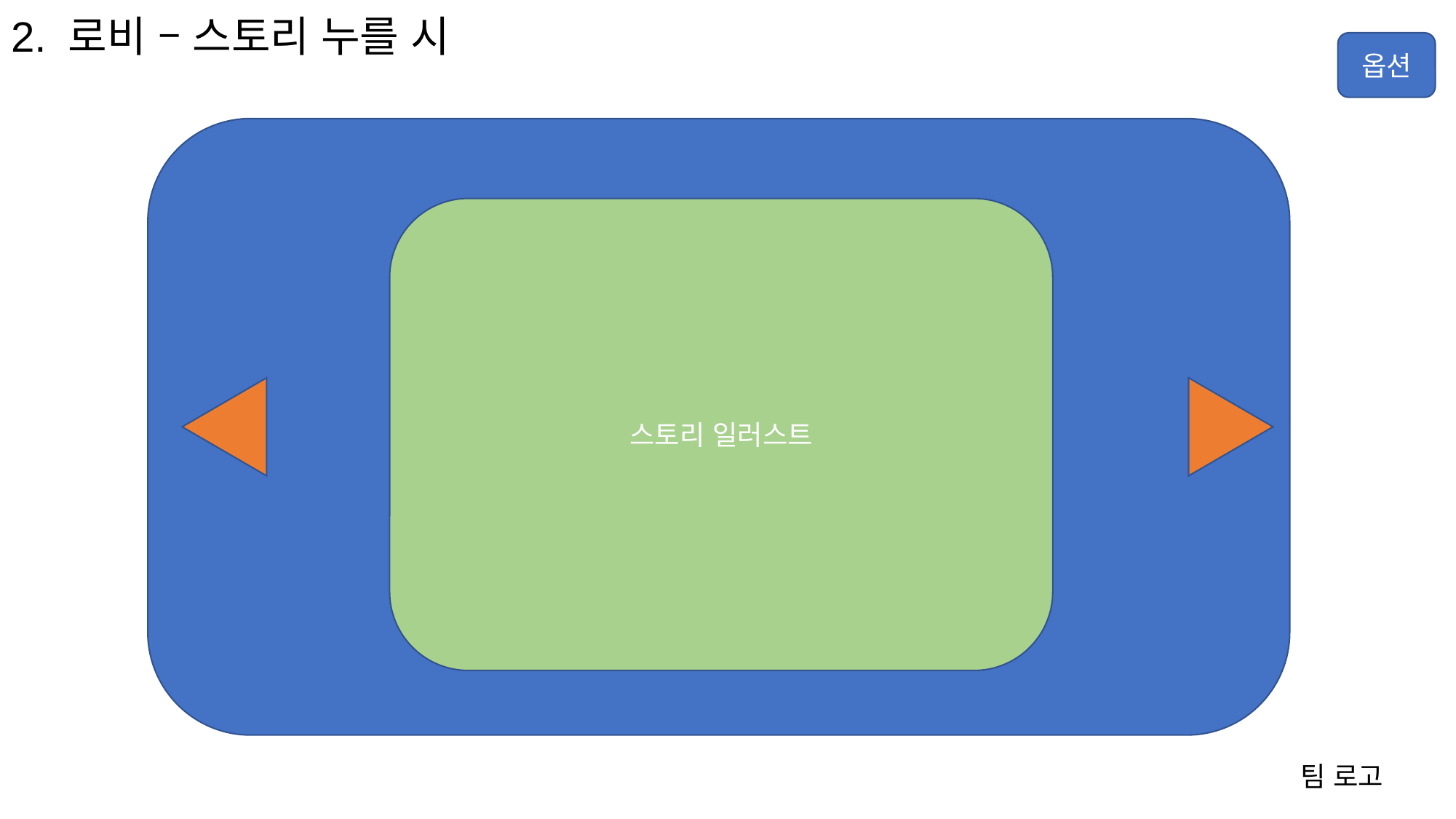

# 2. 로비 – 스토리 누를 시
옵션

스토리 일러스트

팀 로고